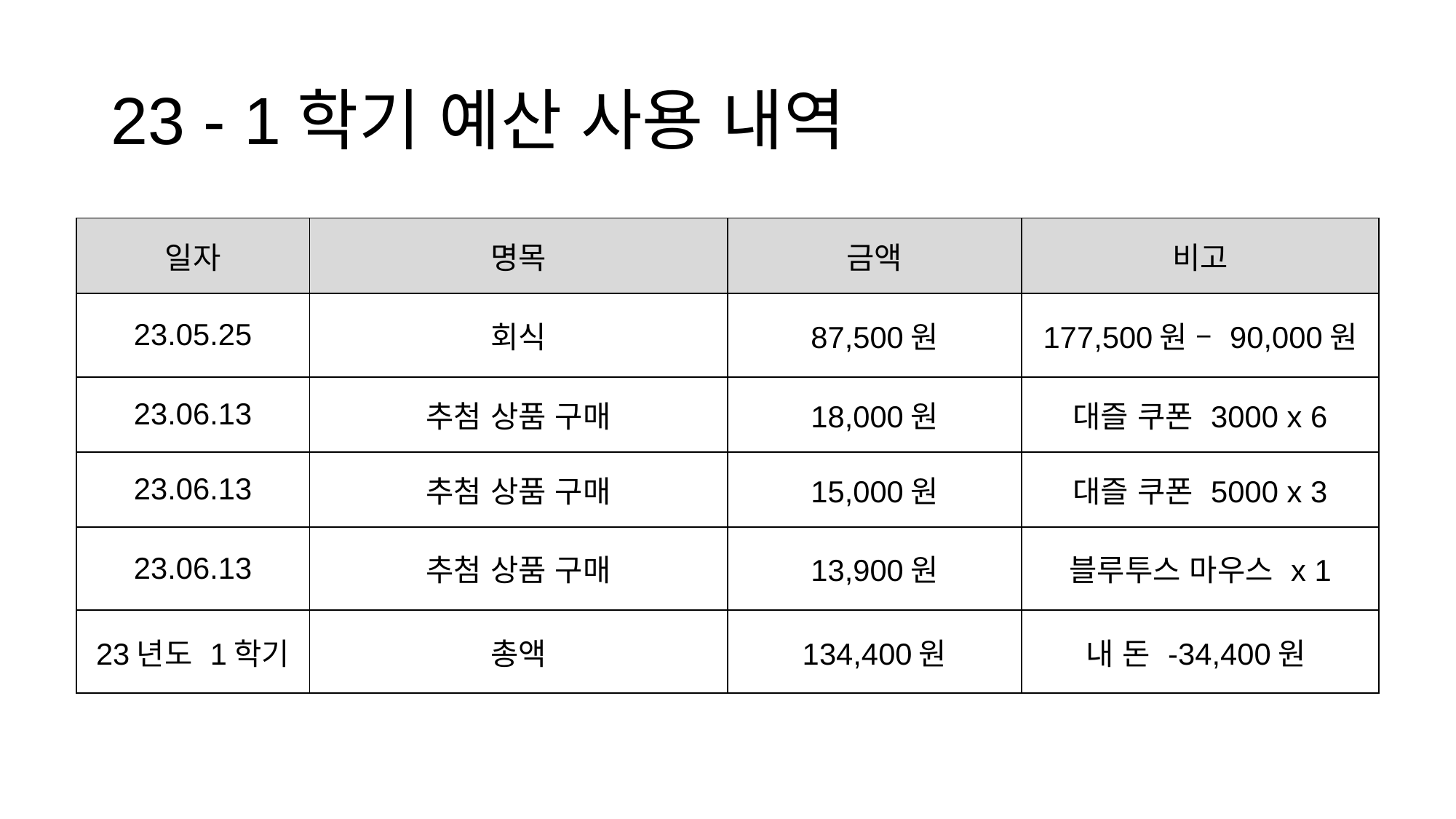

# 23 - 1학기 예산 사용 내역
| 일자 | 명목 | 금액 | 비고 |
| --- | --- | --- | --- |
| 23.05.25 | 회식 | 87,500원 | 177,500원 – 90,000원 |
| 23.06.13 | 추첨 상품 구매 | 18,000원 | 대즐 쿠폰 3000 x 6 |
| 23.06.13 | 추첨 상품 구매 | 15,000원 | 대즐 쿠폰 5000 x 3 |
| 23.06.13 | 추첨 상품 구매 | 13,900원 | 블루투스 마우스 x 1 |
| 23년도 1학기 | 총액 | 134,400원 | 내 돈 -34,400원 |